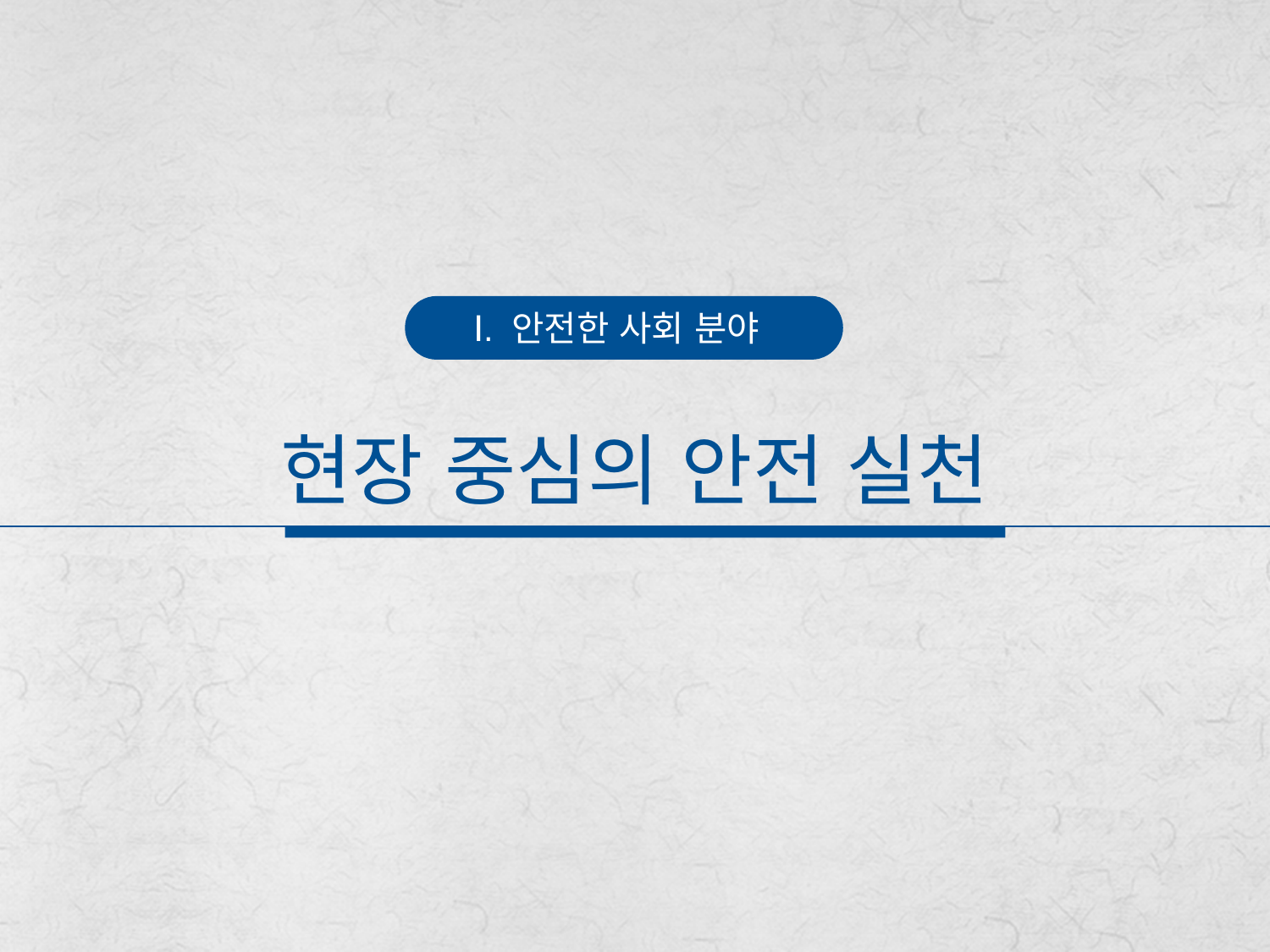

Ⅰ. 안전한 사회 분야
현장 중심의 안전 실천